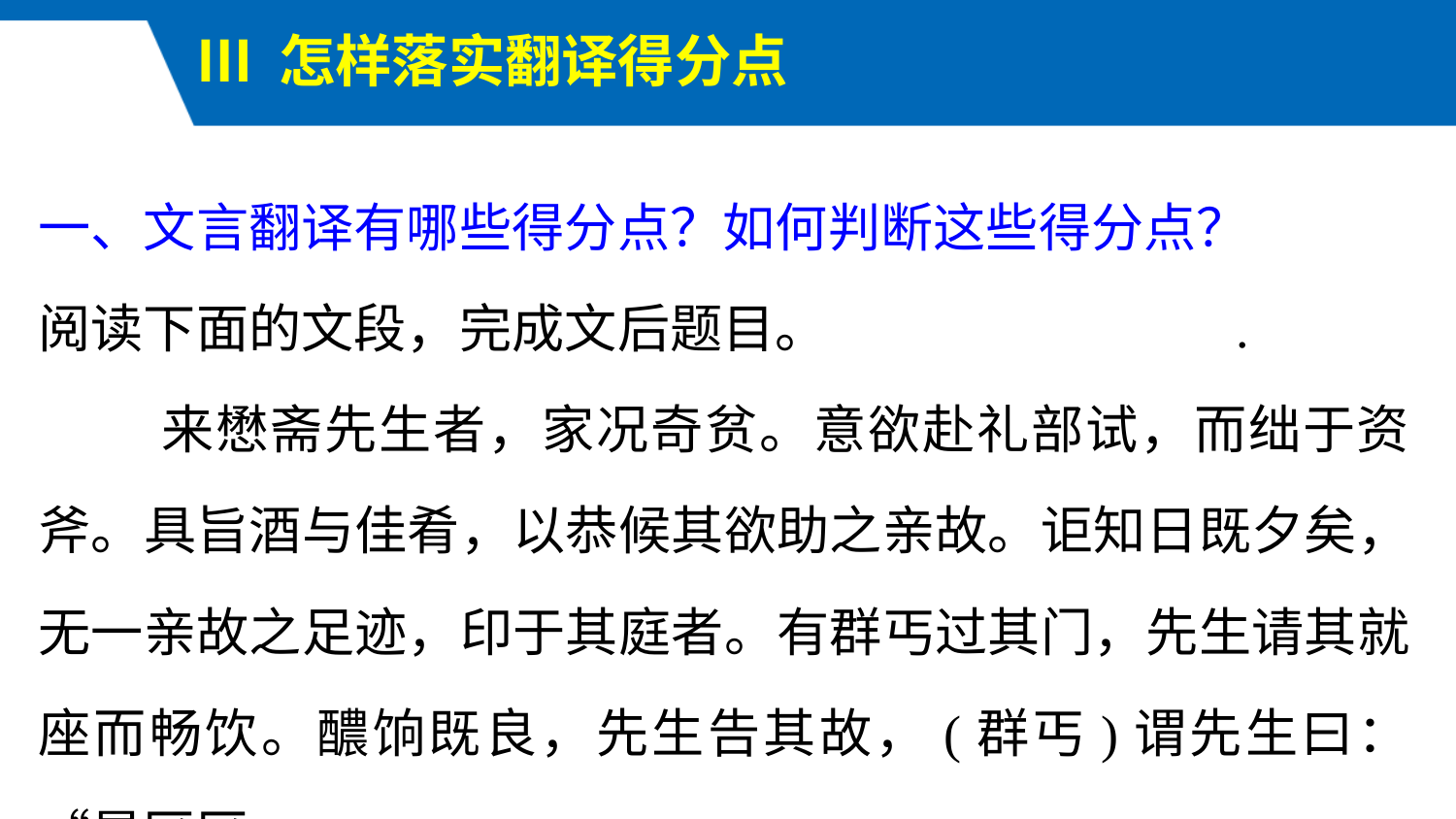

Ⅲ 怎样落实翻译得分点
一、文言翻译有哪些得分点？如何判断这些得分点？
阅读下面的文段，完成文后题目。
        来懋斋先生者，家况奇贫。意欲赴礼部试，而绌于资斧。具旨酒与佳肴，以恭候其欲助之亲故。讵知日既夕矣，无一亲故之足迹，印于其庭者。有群丐过其门，先生请其就座而畅饮。醲饷既良，先生告其故，(群丐)谓先生曰：“是区区
.